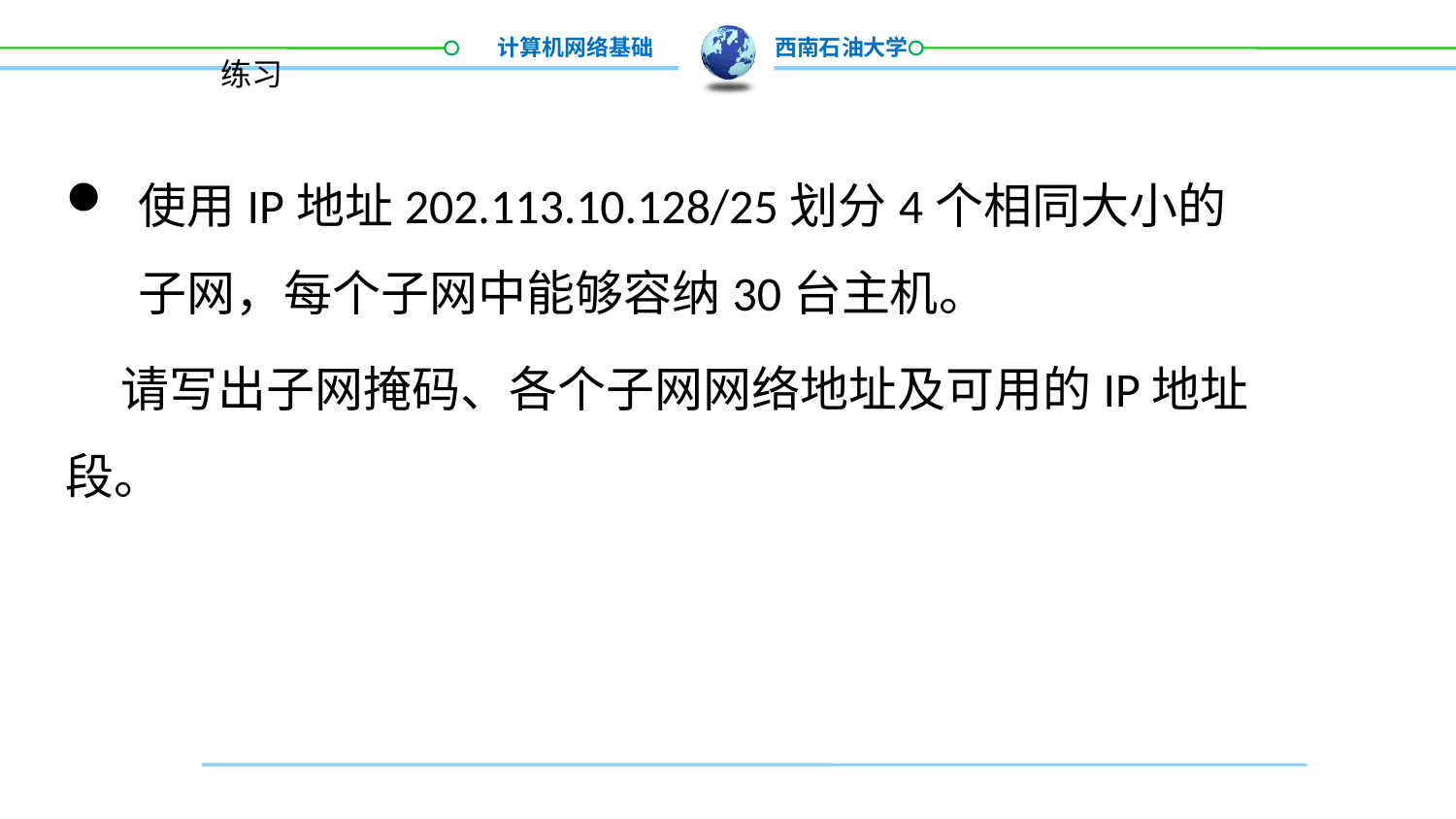

# 练习
使用IP地址202.113.10.128/25划分4个相同大小的子网，每个子网中能够容纳30台主机。
    请写出子网掩码、各个子网网络地址及可用的IP地址段。